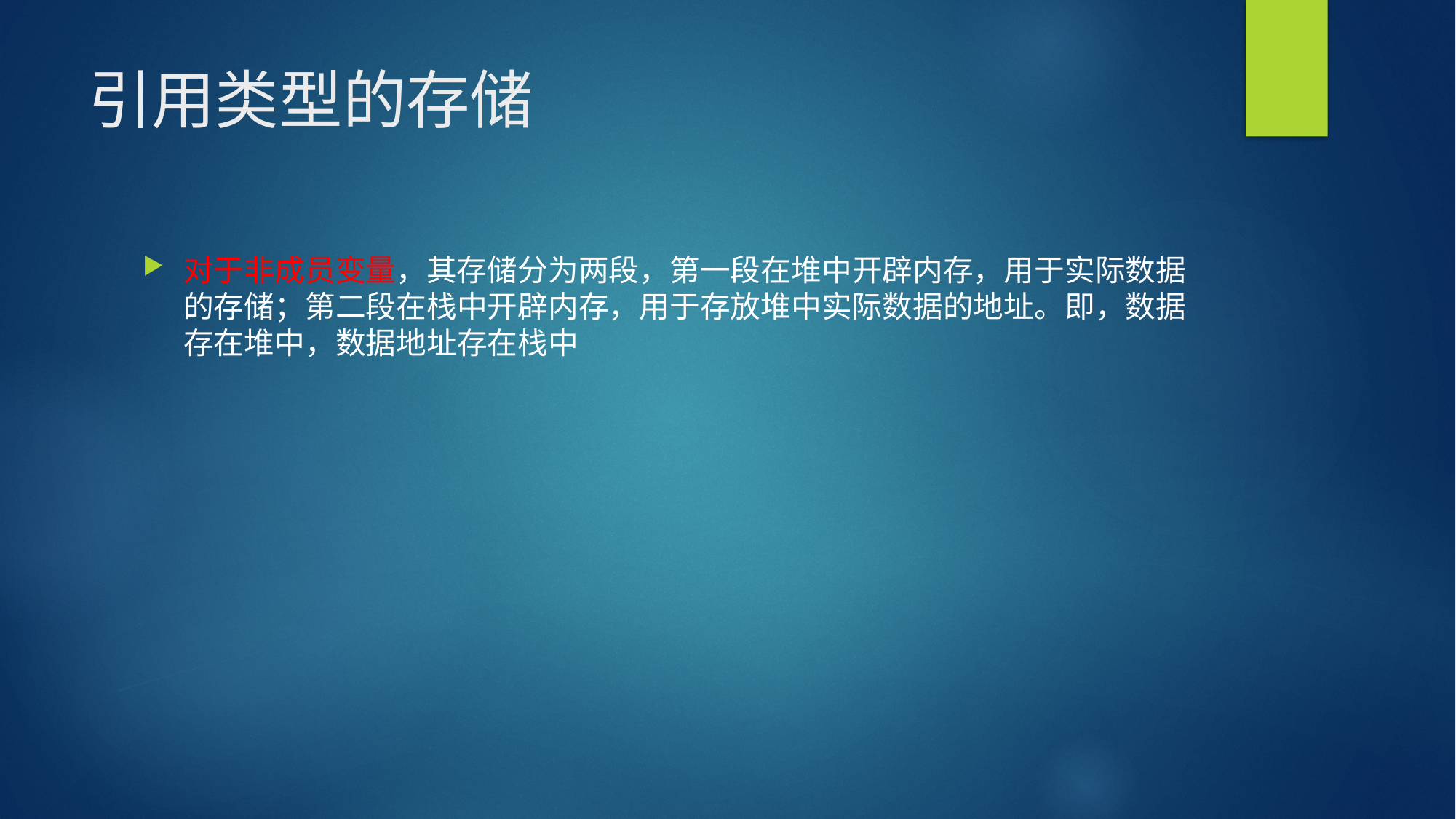

# 引用类型的存储
对于非成员变量，其存储分为两段，第一段在堆中开辟内存，用于实际数据的存储；第二段在栈中开辟内存，用于存放堆中实际数据的地址。即，数据存在堆中，数据地址存在栈中